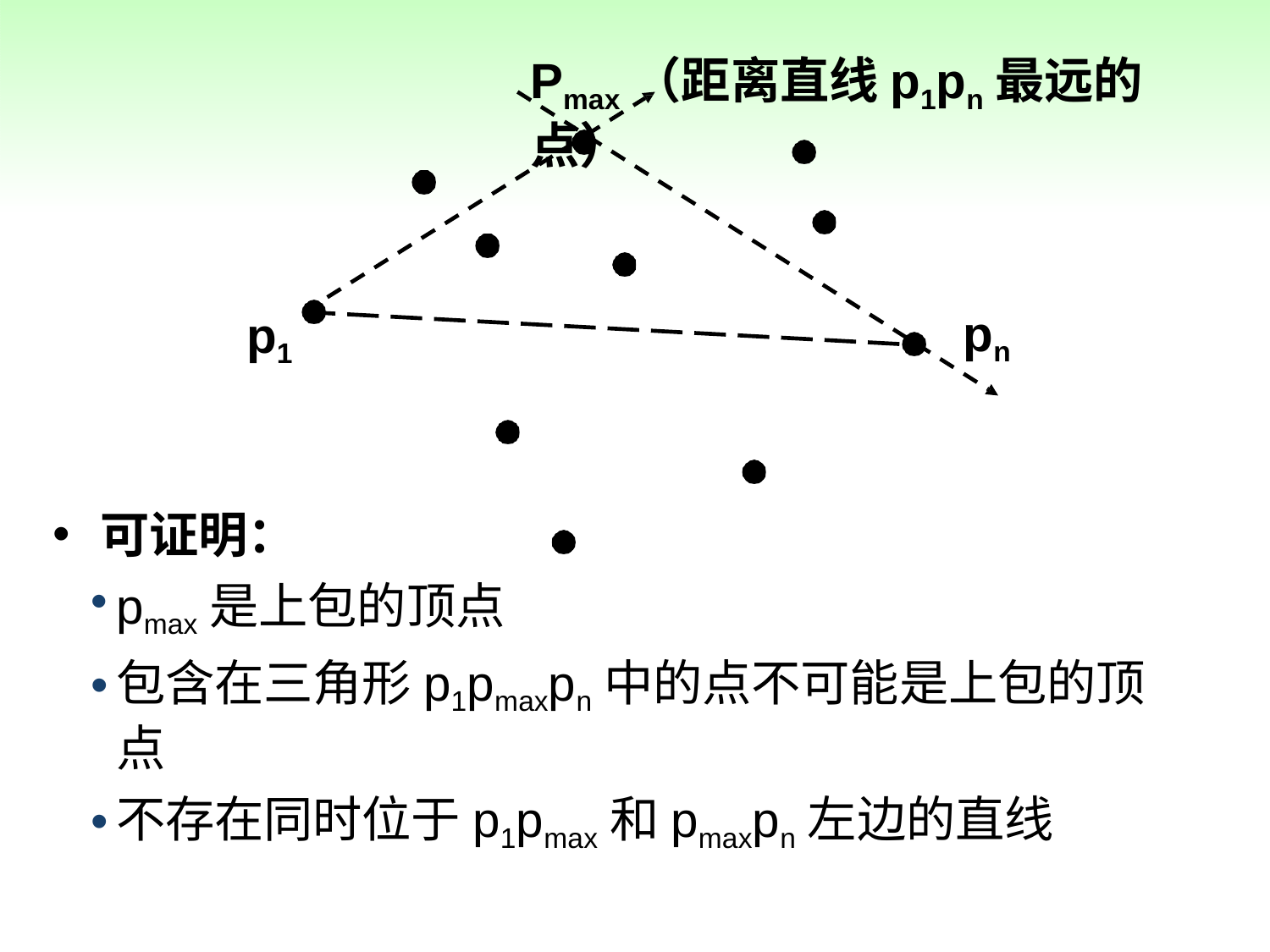

# Pmax（距离直线p1pn最远的点）

pn
p1

可证明：
pmax是上包的顶点
包含在三角形p1pmaxpn中的点不可能是上包的顶点
不存在同时位于p1pmax和pmaxpn左边的直线